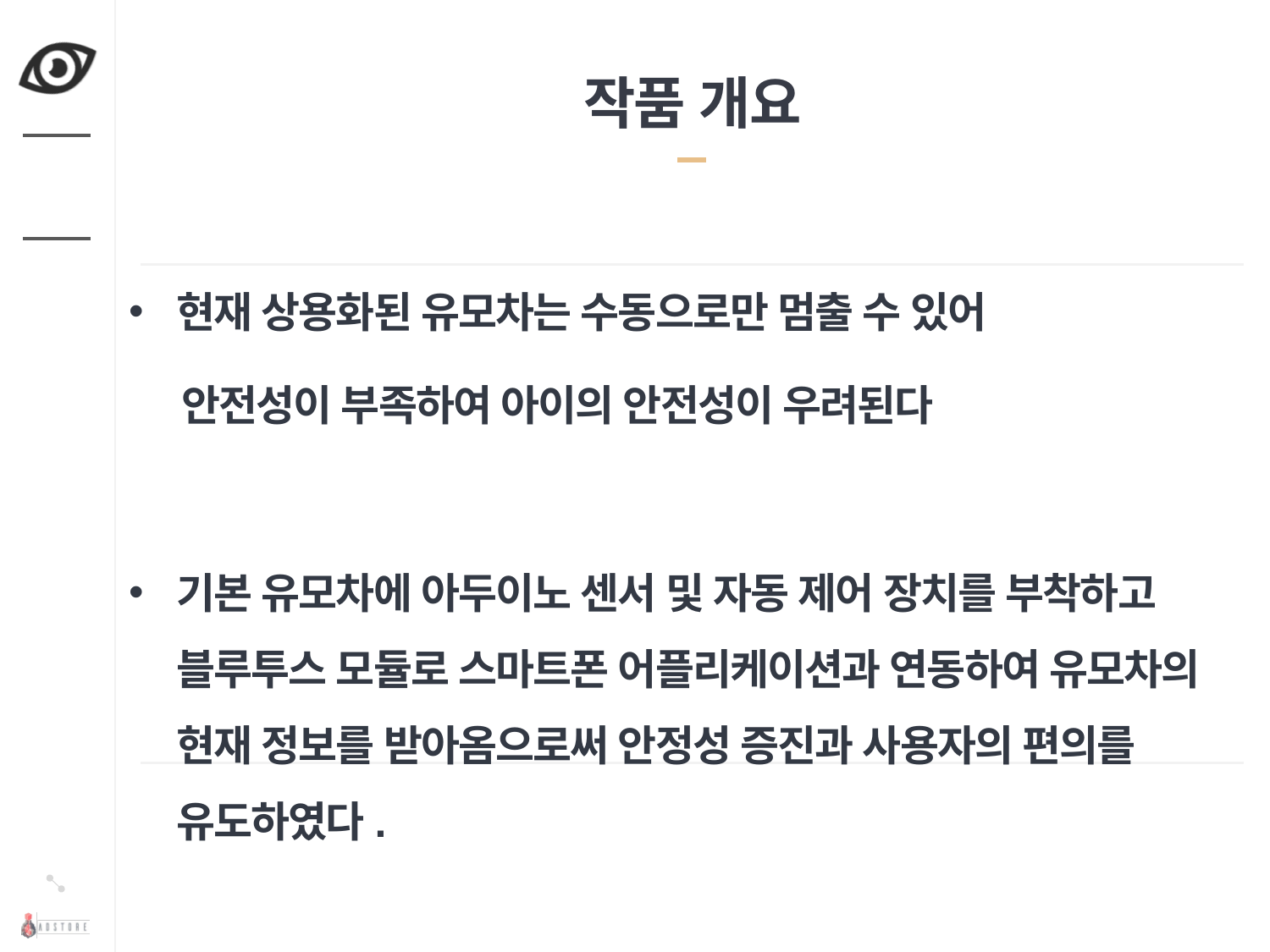

# 작품 개요
현재 상용화된 유모차는 수동으로만 멈출 수 있어
    안전성이 부족하여 아이의 안전성이 우려된다

기본 유모차에 아두이노 센서 및 자동 제어 장치를 부착하고 블루투스 모듈로 스마트폰 어플리케이션과 연동하여 유모차의 현재 정보를 받아옴으로써 안정성 증진과 사용자의 편의를 유도하였다.